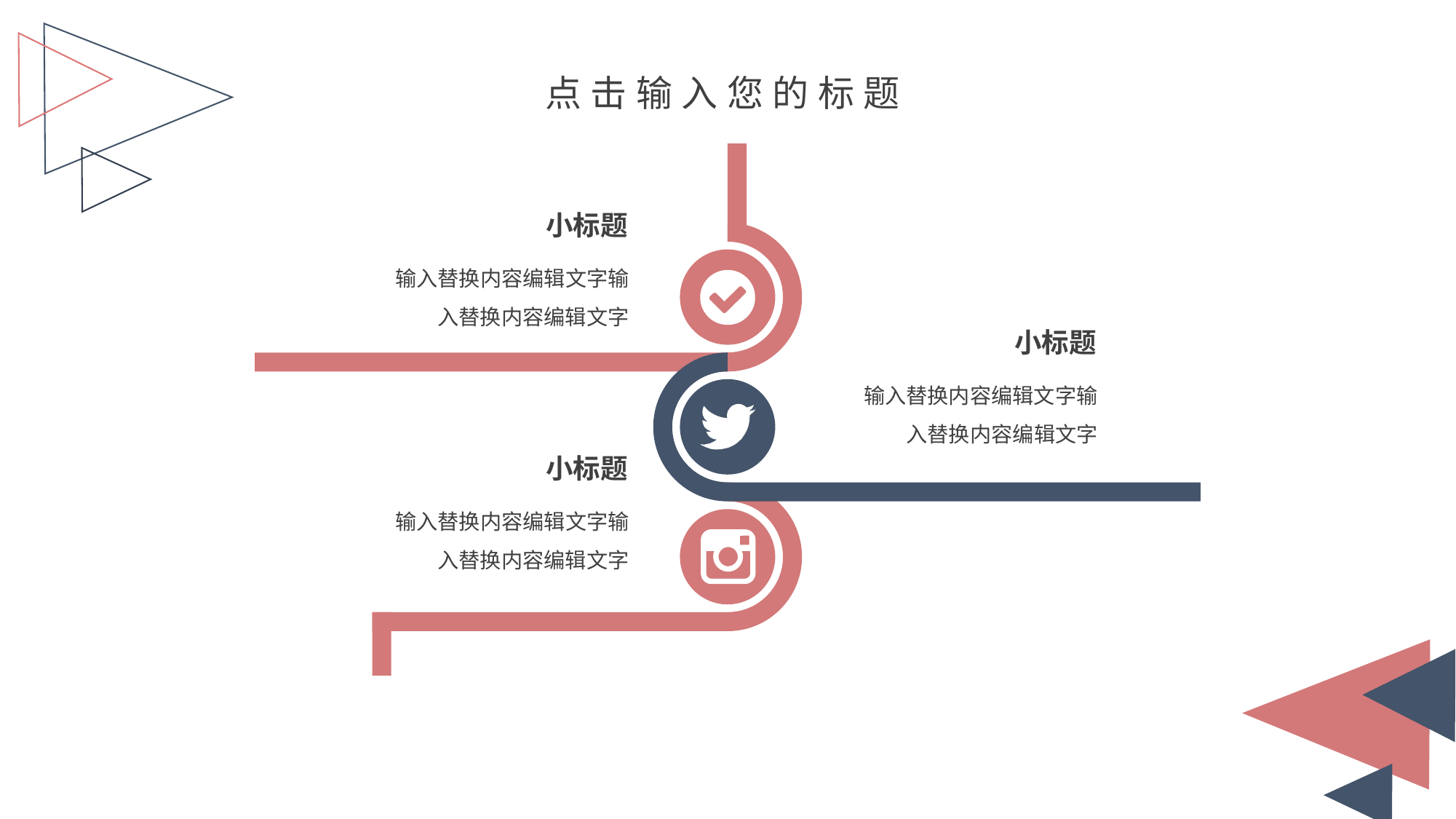

点击输入您的标题

小标题
输入替换内容编辑文字输入替换内容编辑文字
小标题

输入替换内容编辑文字输入替换内容编辑文字
小标题

输入替换内容编辑文字输入替换内容编辑文字